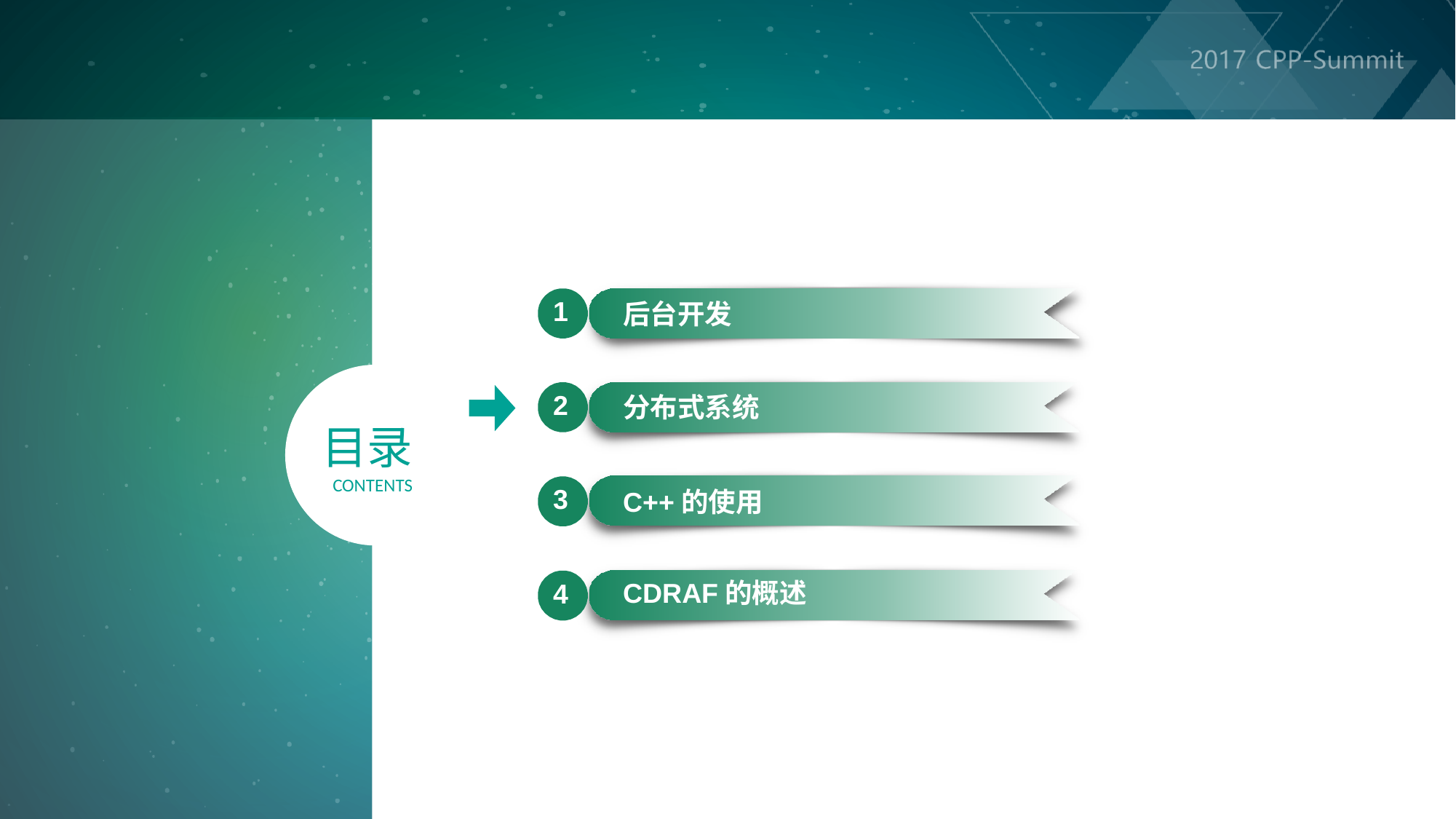

后台开发

后台开发
1

分布式系统
2

目录CONTENTS

C++的使用
3

CDRAF的概述

4